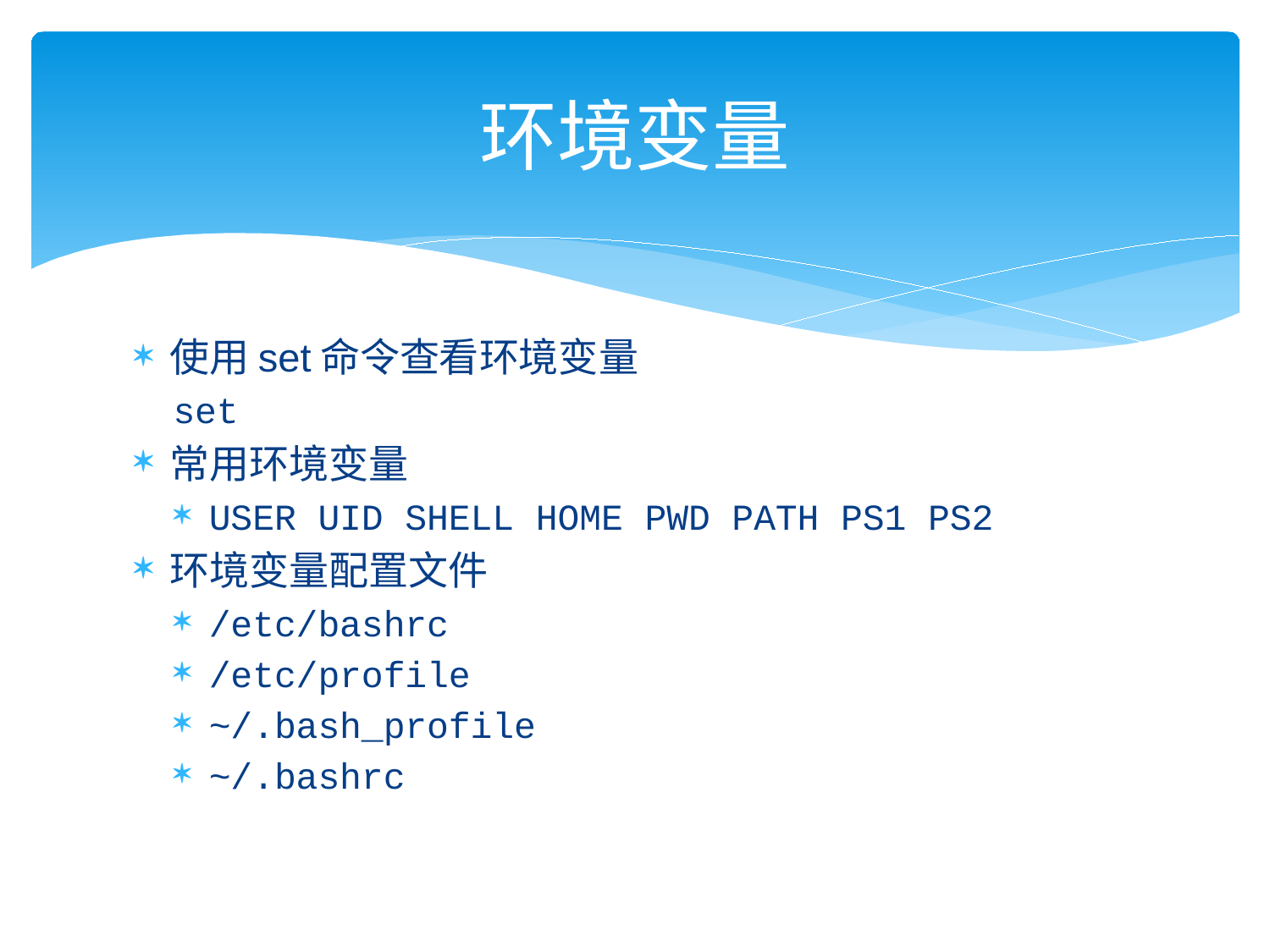

# 环境变量
使用set命令查看环境变量
set
常用环境变量
USER UID SHELL HOME PWD PATH PS1 PS2
环境变量配置文件
/etc/bashrc
/etc/profile
~/.bash_profile
~/.bashrc